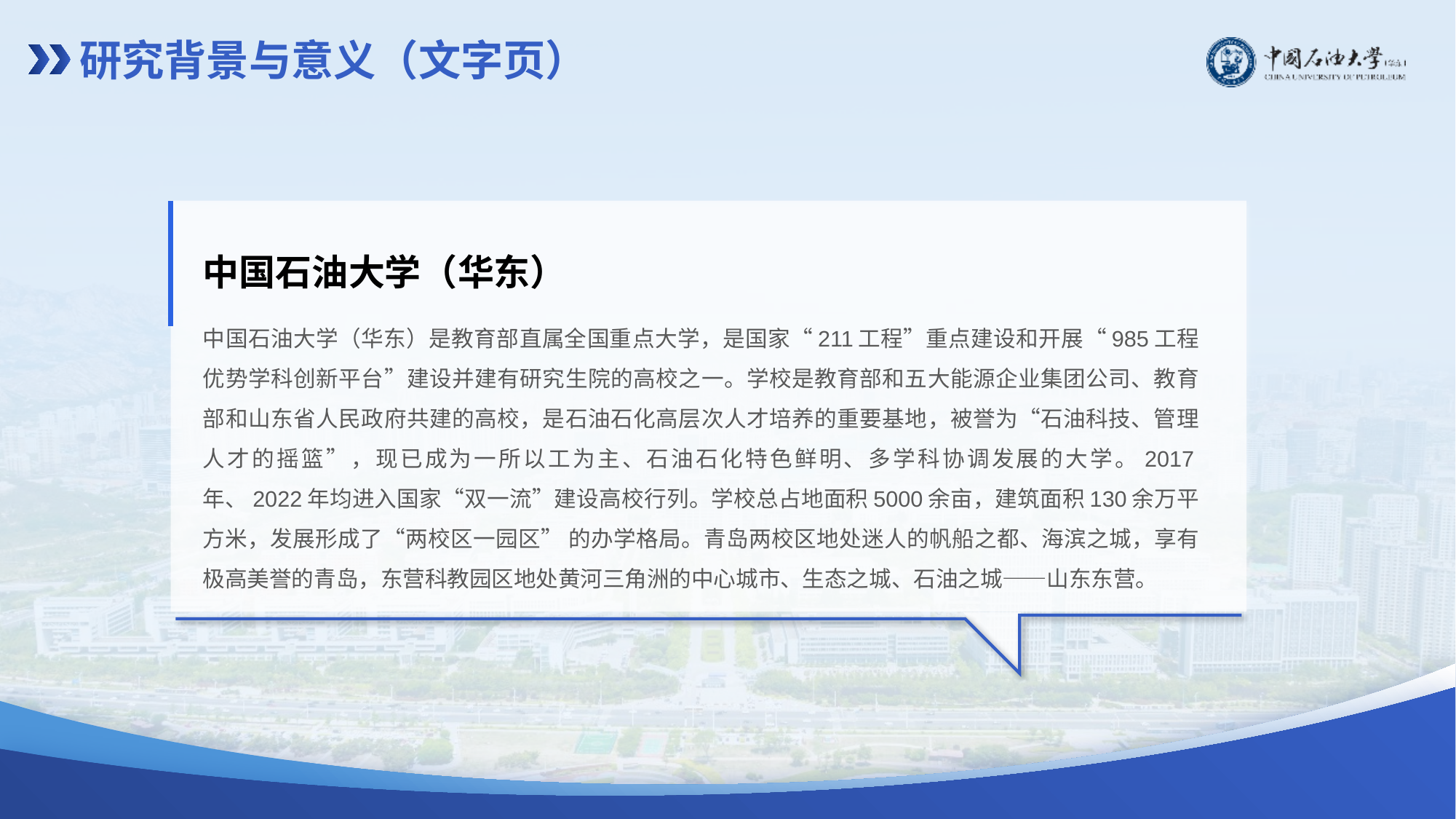

研究背景与意义（文字页）

中国石油大学（华东）
中国石油大学（华东）是教育部直属全国重点大学，是国家“211工程”重点建设和开展“985工程优势学科创新平台”建设并建有研究生院的高校之一。学校是教育部和五大能源企业集团公司、教育部和山东省人民政府共建的高校，是石油石化高层次人才培养的重要基地，被誉为“石油科技、管理人才的摇篮”，现已成为一所以工为主、石油石化特色鲜明、多学科协调发展的大学。2017年、2022年均进入国家“双一流”建设高校行列。学校总占地面积5000余亩，建筑面积130余万平方米，发展形成了“两校区一园区” 的办学格局。青岛两校区地处迷人的帆船之都、海滨之城，享有极高美誉的青岛，东营科教园区地处黄河三角洲的中心城市、生态之城、石油之城——山东东营。